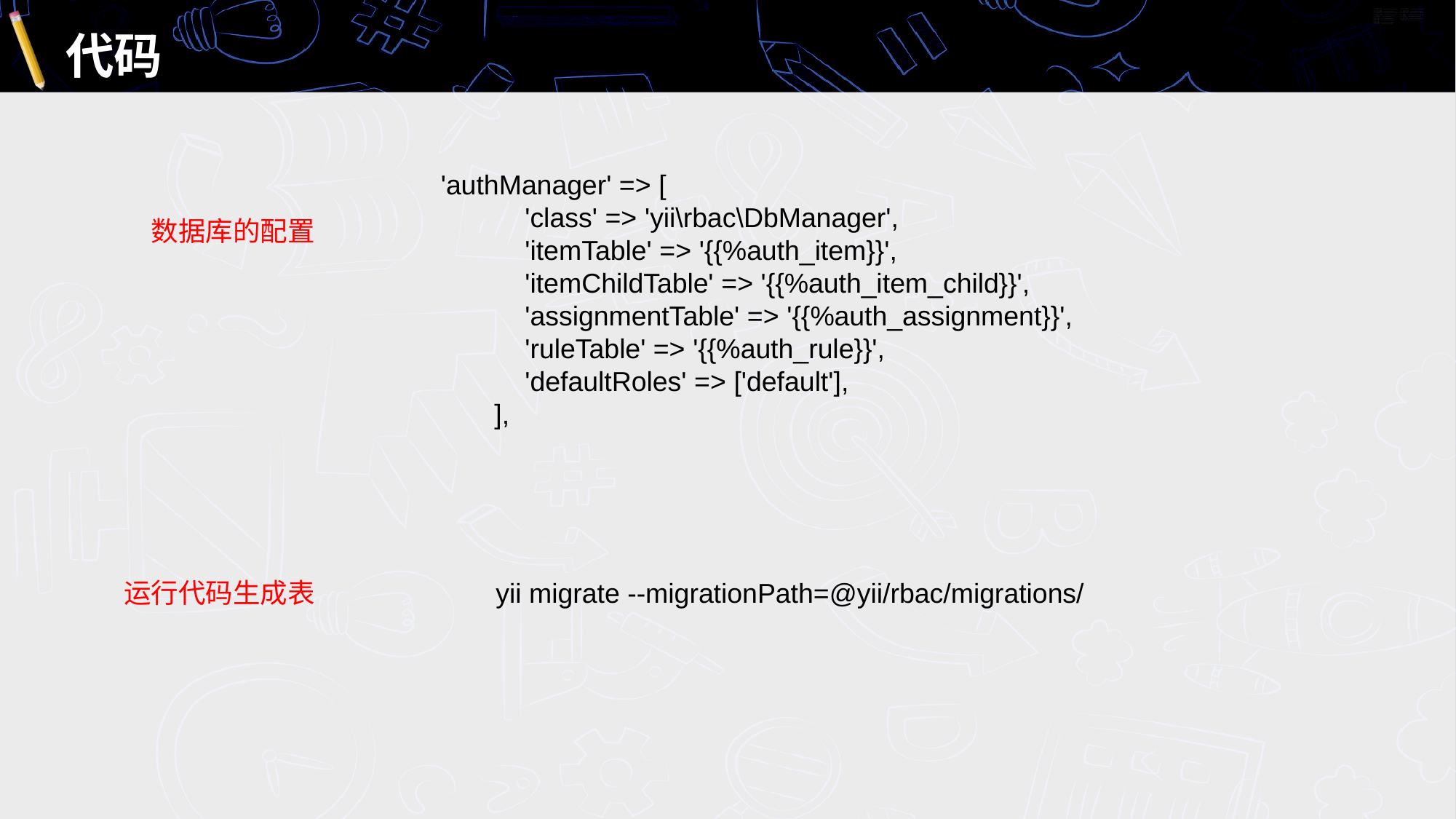

# 代码
 'authManager' => [
            'class' => 'yii\rbac\DbManager',
            'itemTable' => '{{%auth_item}}',
            'itemChildTable' => '{{%auth_item_child}}',
            'assignmentTable' => '{{%auth_assignment}}',
            'ruleTable' => '{{%auth_rule}}',
            'defaultRoles' => ['default'],
        ],
数据库的配置
运行代码生成表
yii migrate --migrationPath=@yii/rbac/migrations/